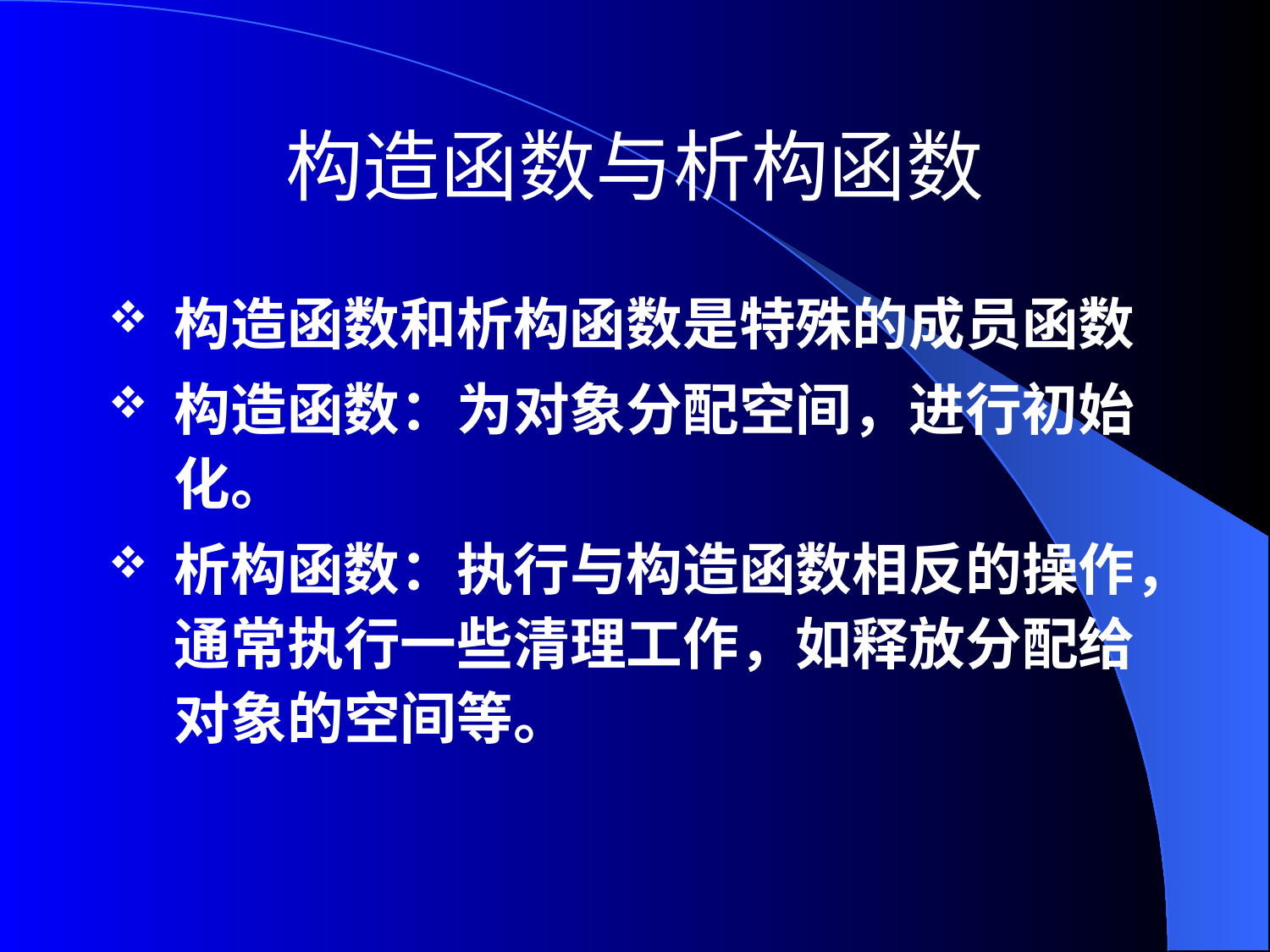

# 构造函数与析构函数
构造函数和析构函数是特殊的成员函数
构造函数：为对象分配空间，进行初始化。
析构函数：执行与构造函数相反的操作，通常执行一些清理工作，如释放分配给对象的空间等。